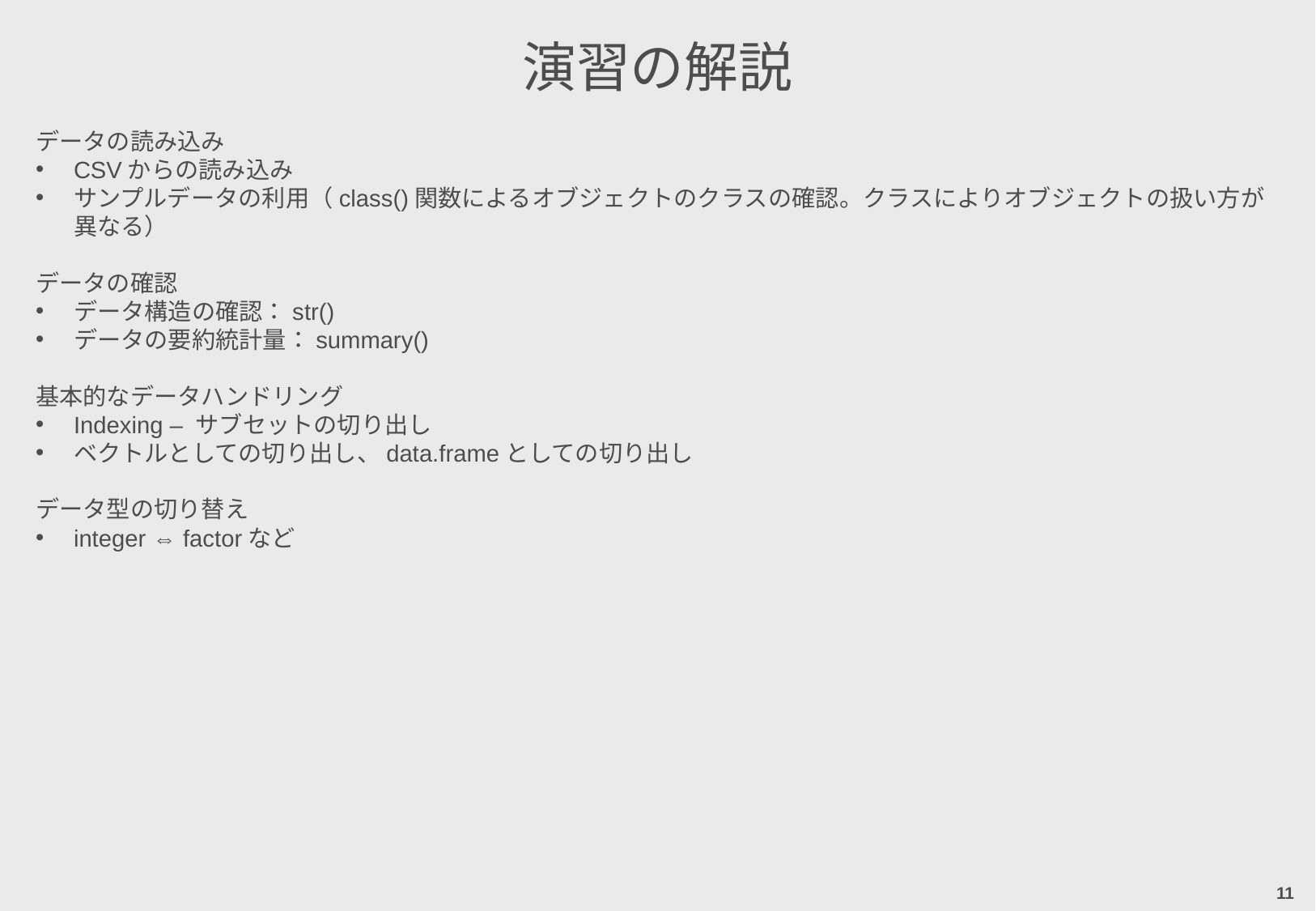

# 演習の解説
データの読み込み
CSVからの読み込み
サンプルデータの利用（class()関数によるオブジェクトのクラスの確認。クラスによりオブジェクトの扱い方が異なる）

データの確認
データ構造の確認：str()
データの要約統計量：summary()

基本的なデータハンドリング
Indexing – サブセットの切り出し
ベクトルとしての切り出し、data.frameとしての切り出し

データ型の切り替え
integer ⇔ factorなど

11